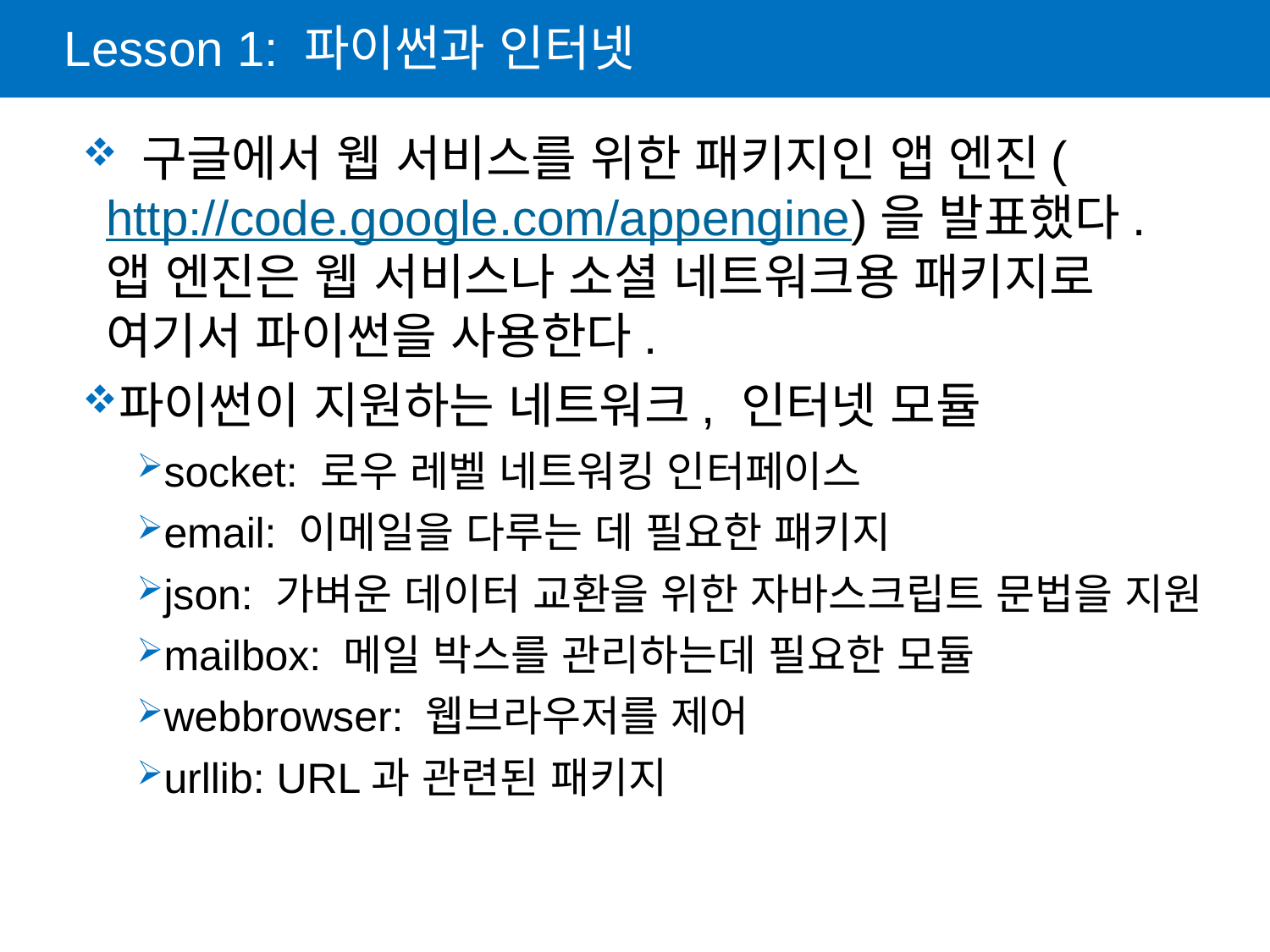

# Lesson 1: 파이썬과 인터넷
 구글에서 웹 서비스를 위한 패키지인 앱 엔진(http://code.google.com/appengine)을 발표했다. 앱 엔진은 웹 서비스나 소셜 네트워크용 패키지로 여기서 파이썬을 사용한다.
파이썬이 지원하는 네트워크, 인터넷 모듈
socket: 로우 레벨 네트워킹 인터페이스
email: 이메일을 다루는 데 필요한 패키지
json: 가벼운 데이터 교환을 위한 자바스크립트 문법을 지원
mailbox: 메일 박스를 관리하는데 필요한 모듈
webbrowser: 웹브라우저를 제어
urllib: URL과 관련된 패키지